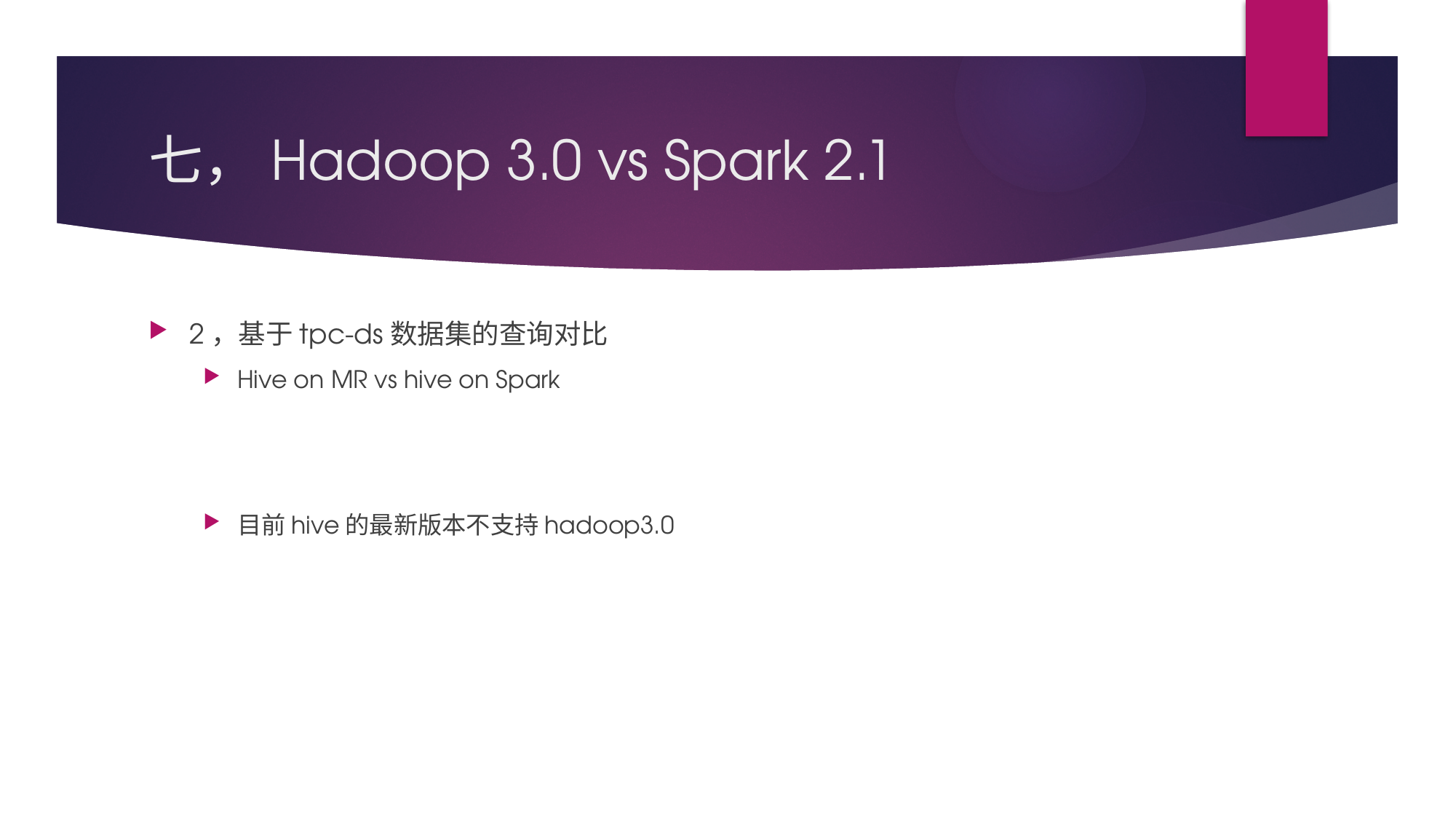

# 七，Hadoop 3.0 vs Spark 2.1
2，基于tpc-ds数据集的查询对比
Hive on MR vs hive on Spark

目前hive的最新版本不支持hadoop3.0